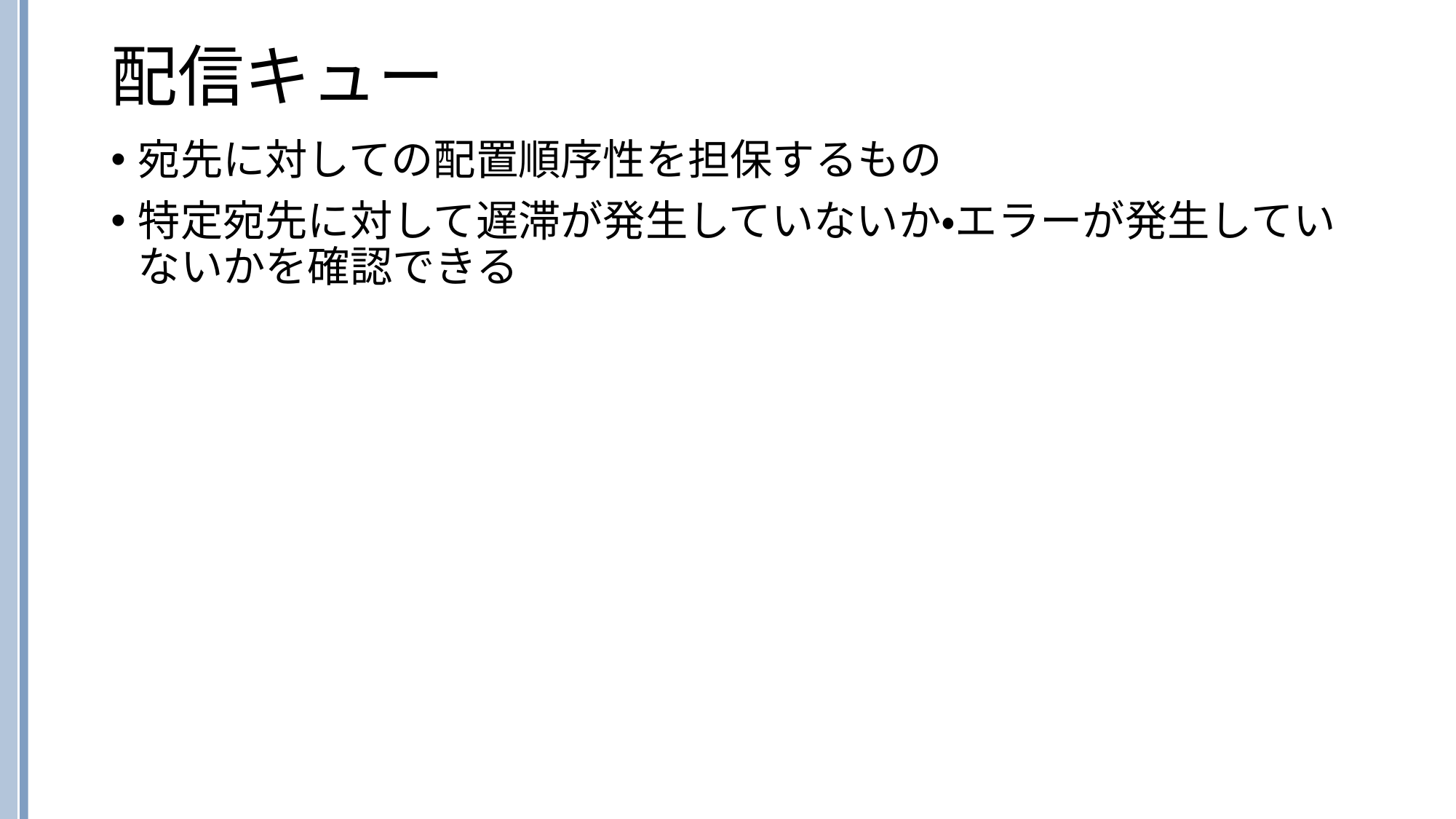

# 配信キュー
宛先に対しての配置順序性を担保するもの
特定宛先に対して遅滞が発生していないか・エラーが発生していないかを確認できる